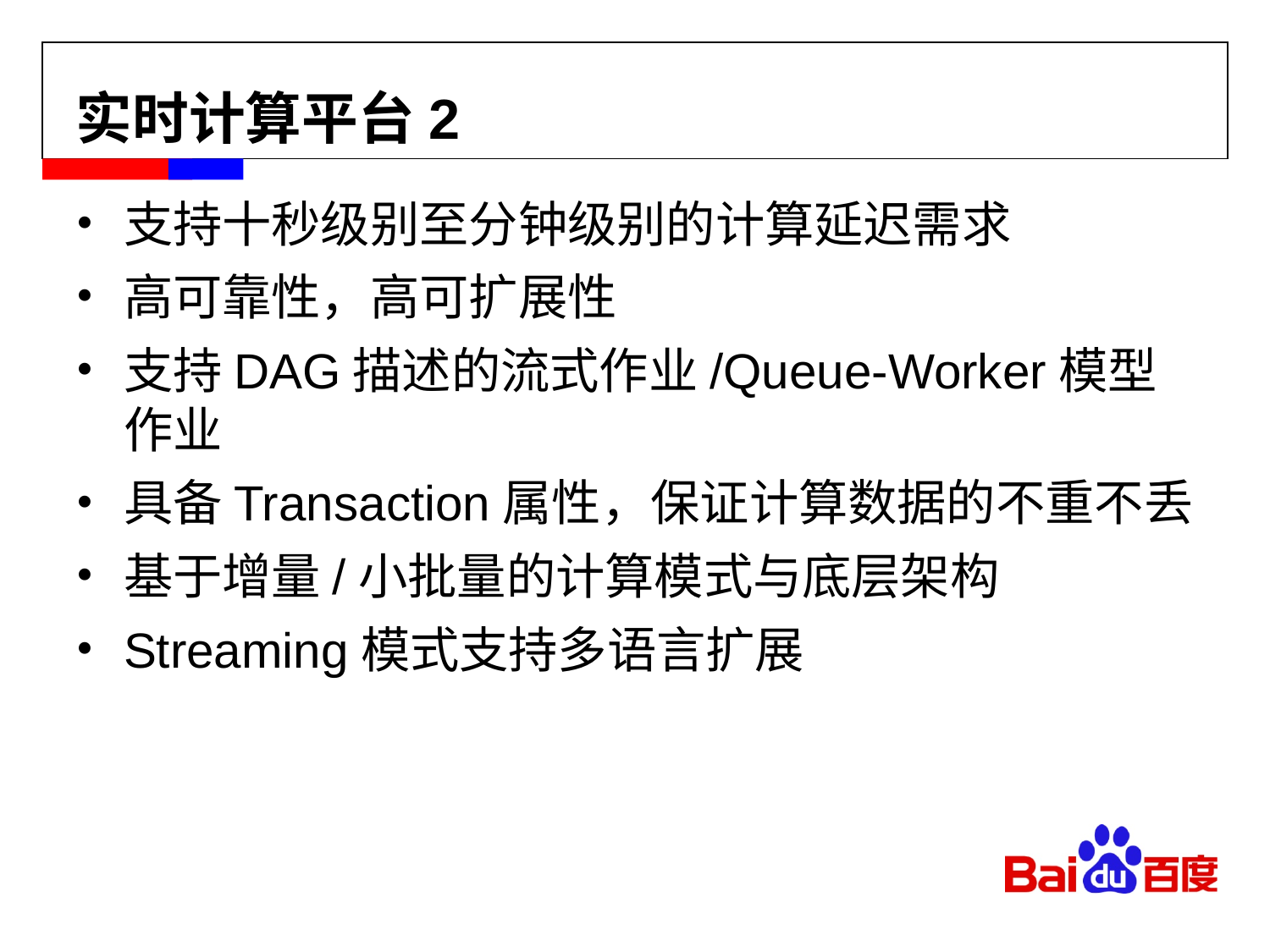

# 实时计算平台2
支持十秒级别至分钟级别的计算延迟需求
高可靠性，高可扩展性
支持DAG描述的流式作业/Queue-Worker模型作业
具备Transaction属性，保证计算数据的不重不丢
基于增量/小批量的计算模式与底层架构
Streaming模式支持多语言扩展